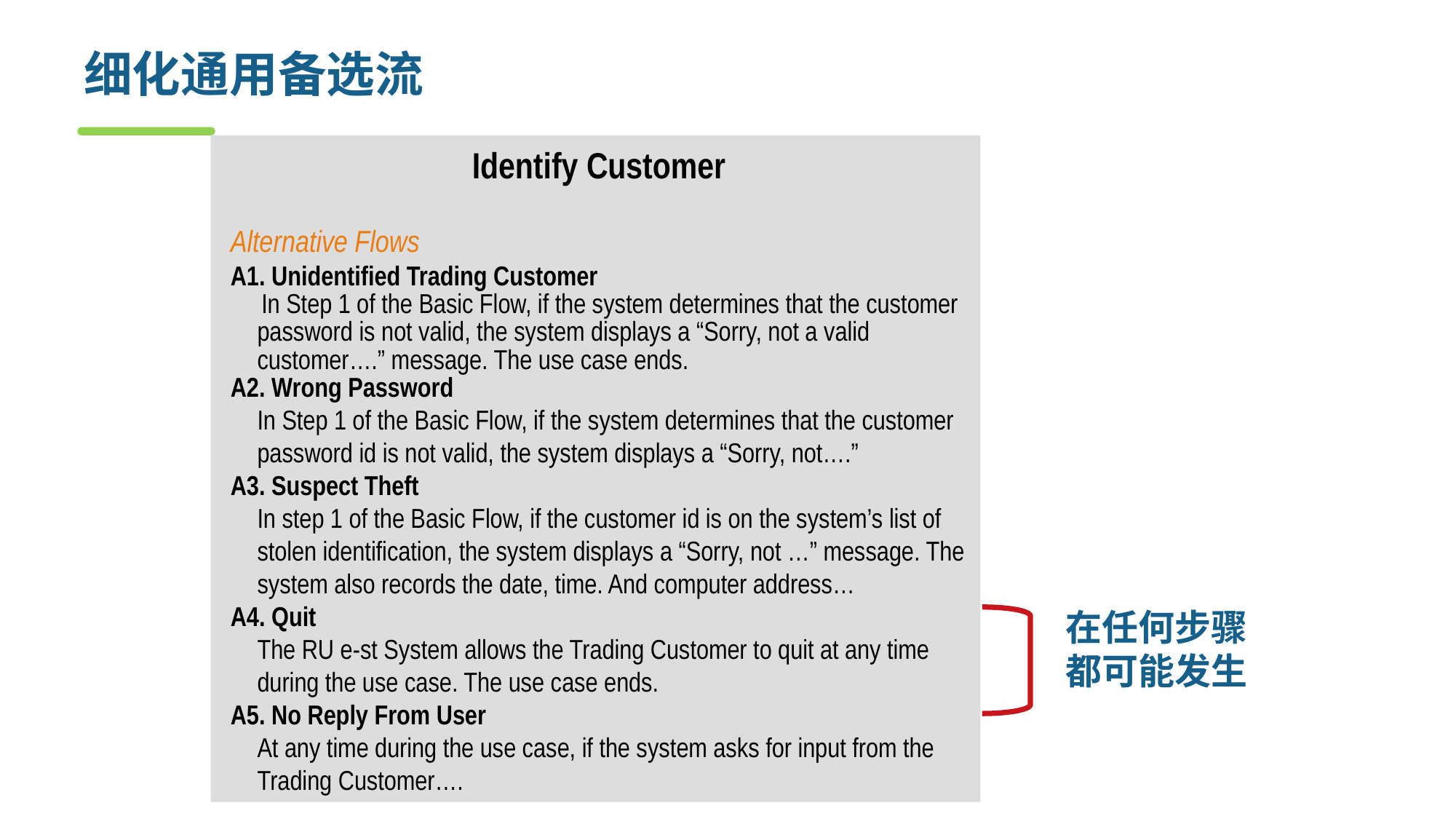

# 细化通用备选流
Identify Customer

Alternative Flows
A1. Unidentified Trading Customer
     In Step 1 of the Basic Flow, if the system determines that the customer password is not valid, the system displays a “Sorry, not a valid customer….” message. The use case ends.
A2. Wrong Password
	In Step 1 of the Basic Flow, if the system determines that the customer password id is not valid, the system displays a “Sorry, not….”
A3. Suspect Theft
	In step 1 of the Basic Flow, if the customer id is on the system’s list of stolen identification, the system displays a “Sorry, not …” message. The system also records the date, time. And computer address…
A4. Quit
	The RU e-st System allows the Trading Customer to quit at any time during the use case. The use case ends.
A5. No Reply From User
	At any time during the use case, if the system asks for input from the Trading Customer….
在任何步骤
都可能发生

69